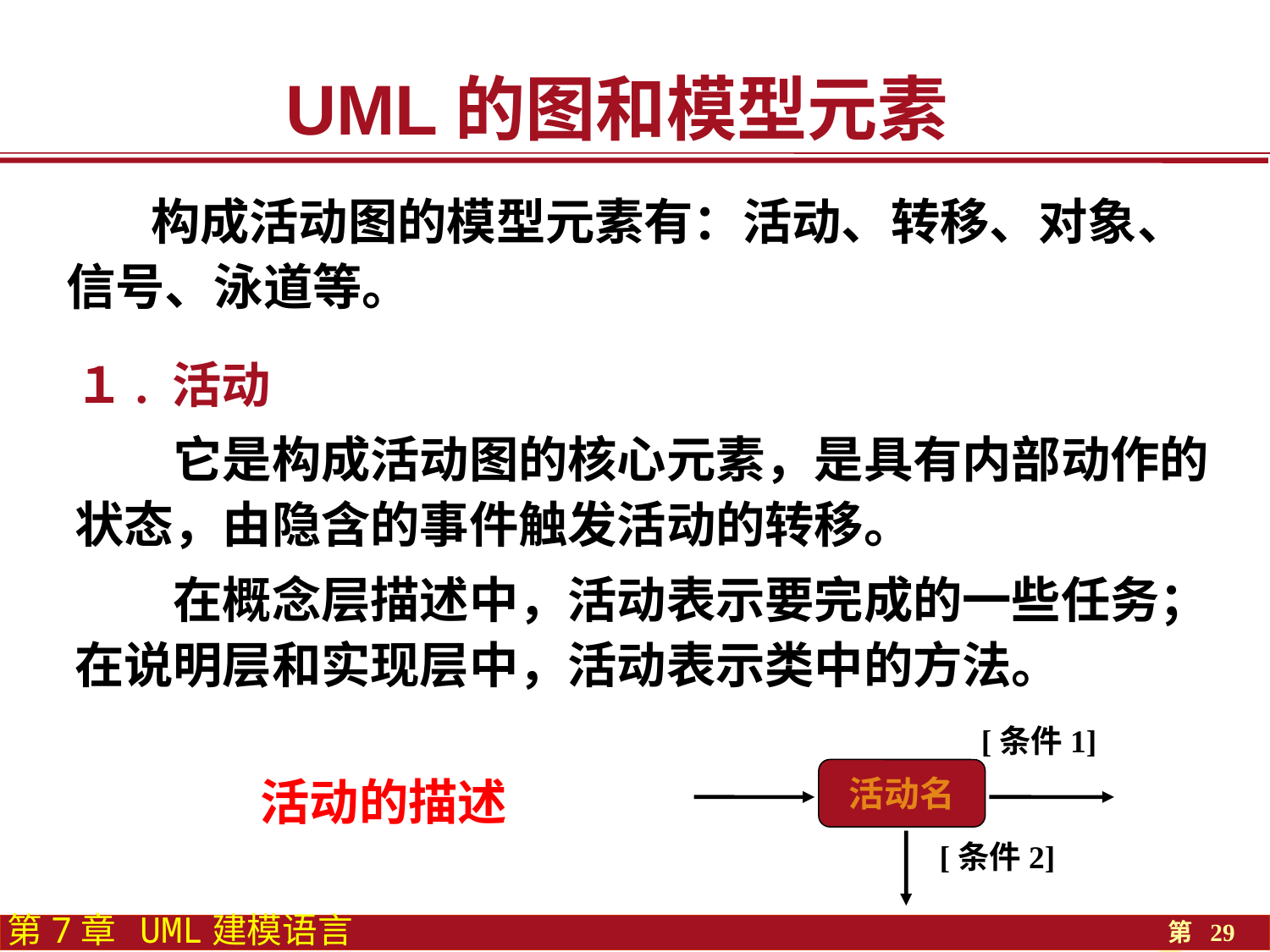

UML的图和模型元素
　　构成活动图的模型元素有：活动、转移、对象、信号、泳道等。
１. 活动
　　它是构成活动图的核心元素，是具有内部动作的状态，由隐含的事件触发活动的转移。
　　在概念层描述中，活动表示要完成的一些任务；在说明层和实现层中，活动表示类中的方法。
[条件1]
活动名

[条件2]
活动的描述